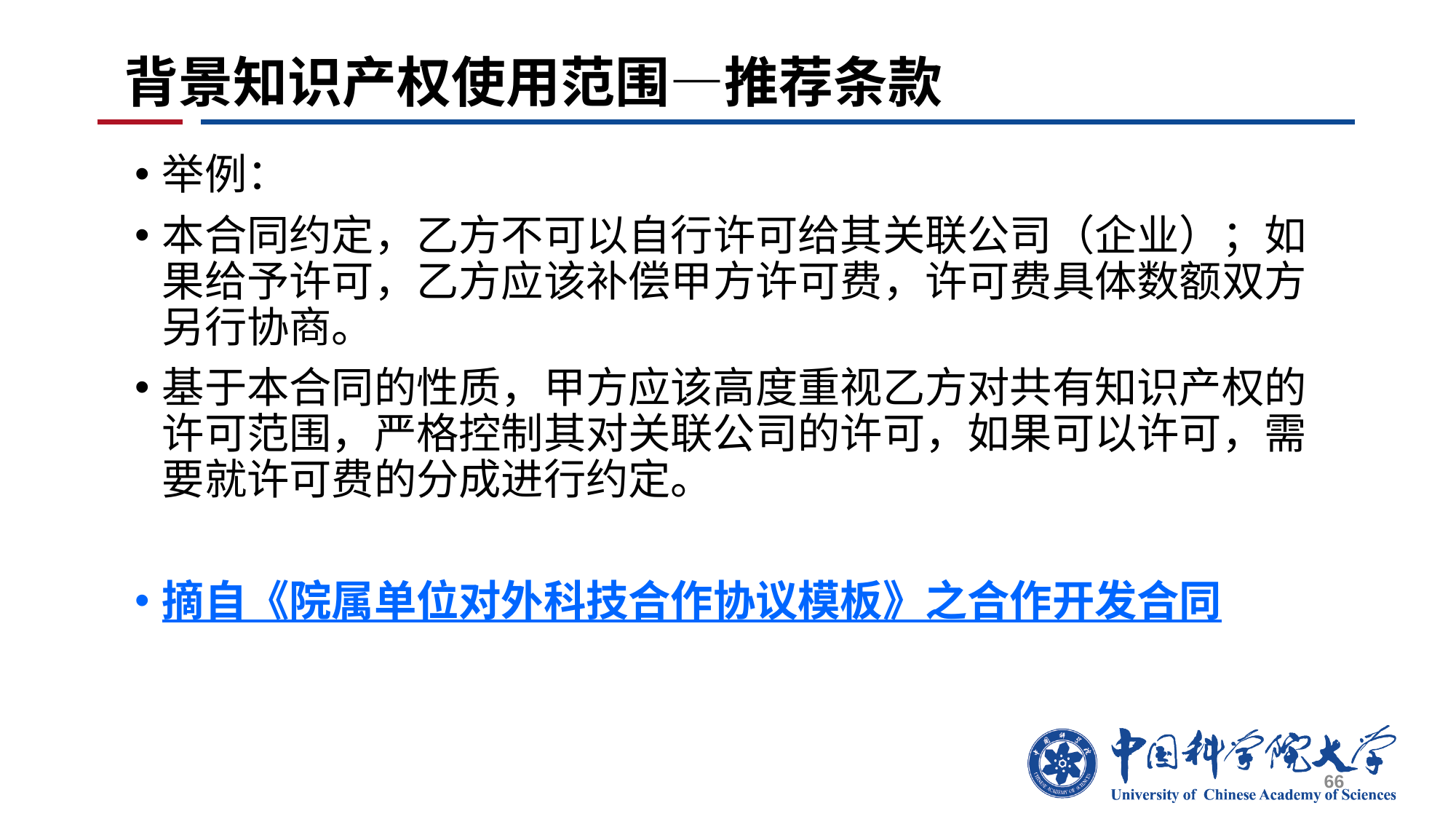

66
# 背景知识产权使用范围—推荐条款
举例：
本合同约定，乙方不可以自行许可给其关联公司（企业）；如果给予许可，乙方应该补偿甲方许可费，许可费具体数额双方另行协商。
基于本合同的性质，甲方应该高度重视乙方对共有知识产权的许可范围，严格控制其对关联公司的许可，如果可以许可，需要就许可费的分成进行约定。

摘自《院属单位对外科技合作协议模板》之合作开发合同